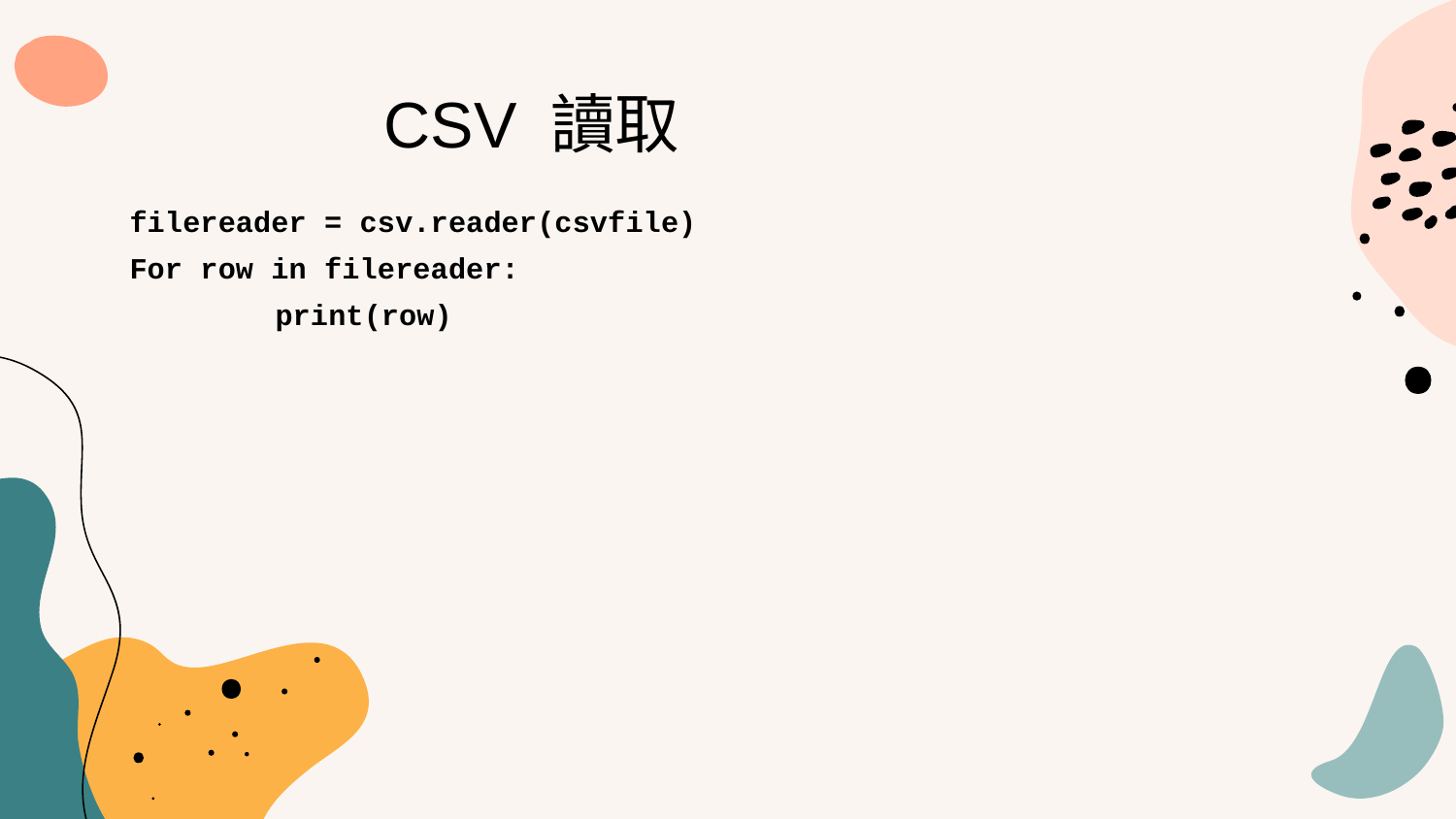

# CSV 讀取
filereader = csv.reader(csvfile)
For row in filereader:
	print(row)